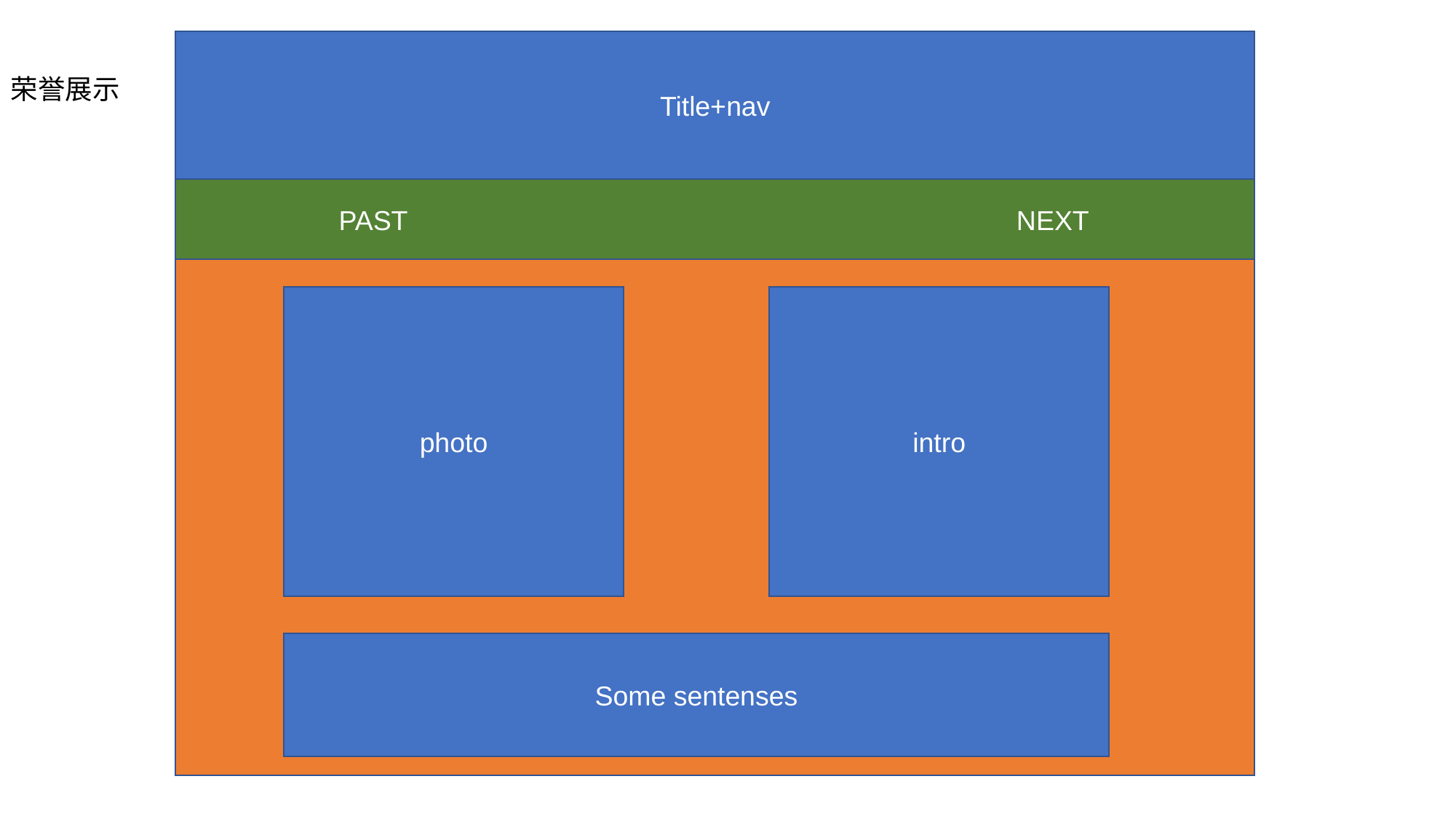

Title+nav
荣誉展示
PAST                                                                                NEXT

photo
intro
Some sentenses